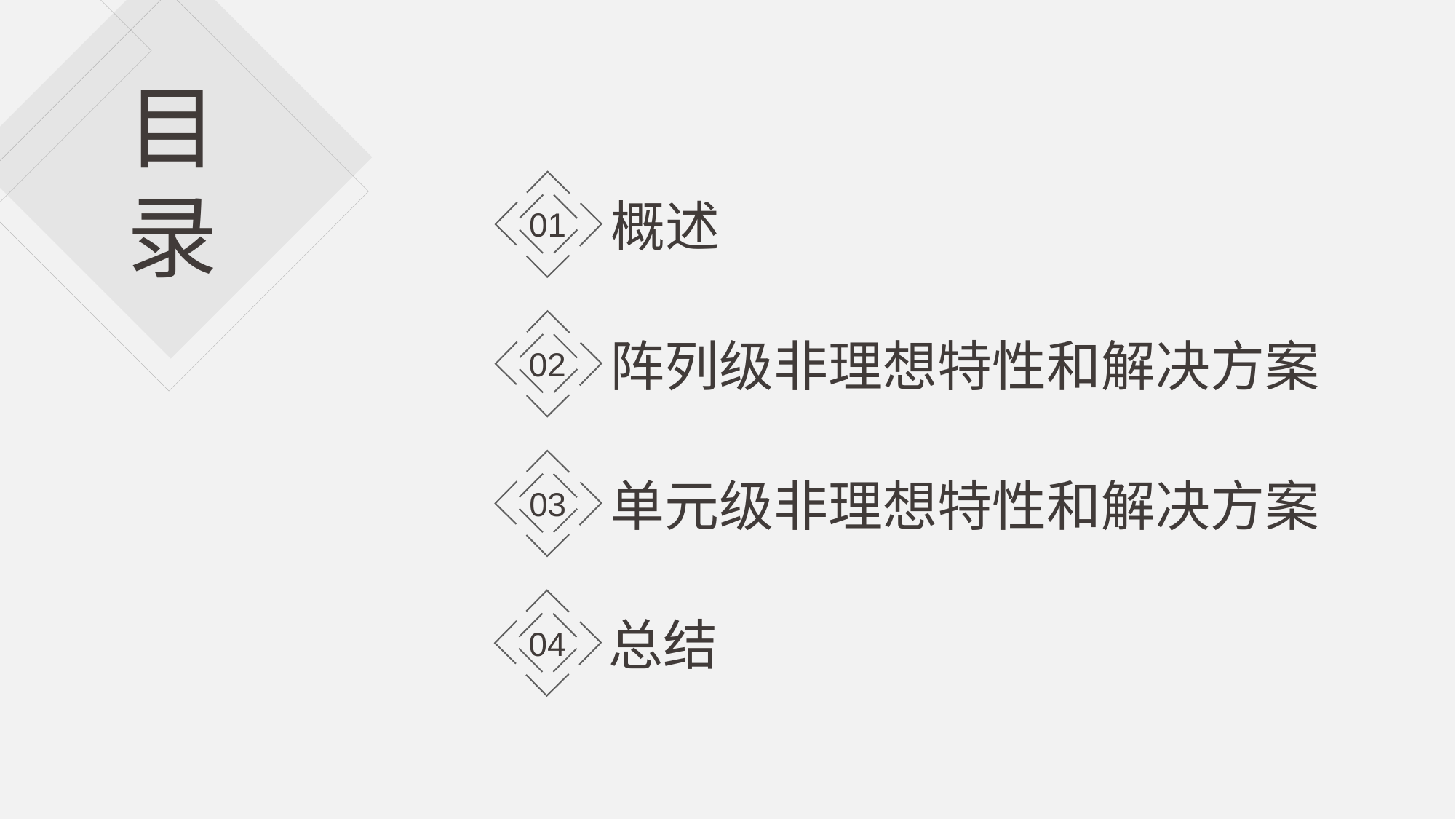

目录

01
概述

02
阵列级非理想特性和解决方案

03
单元级非理想特性和解决方案

04
总结